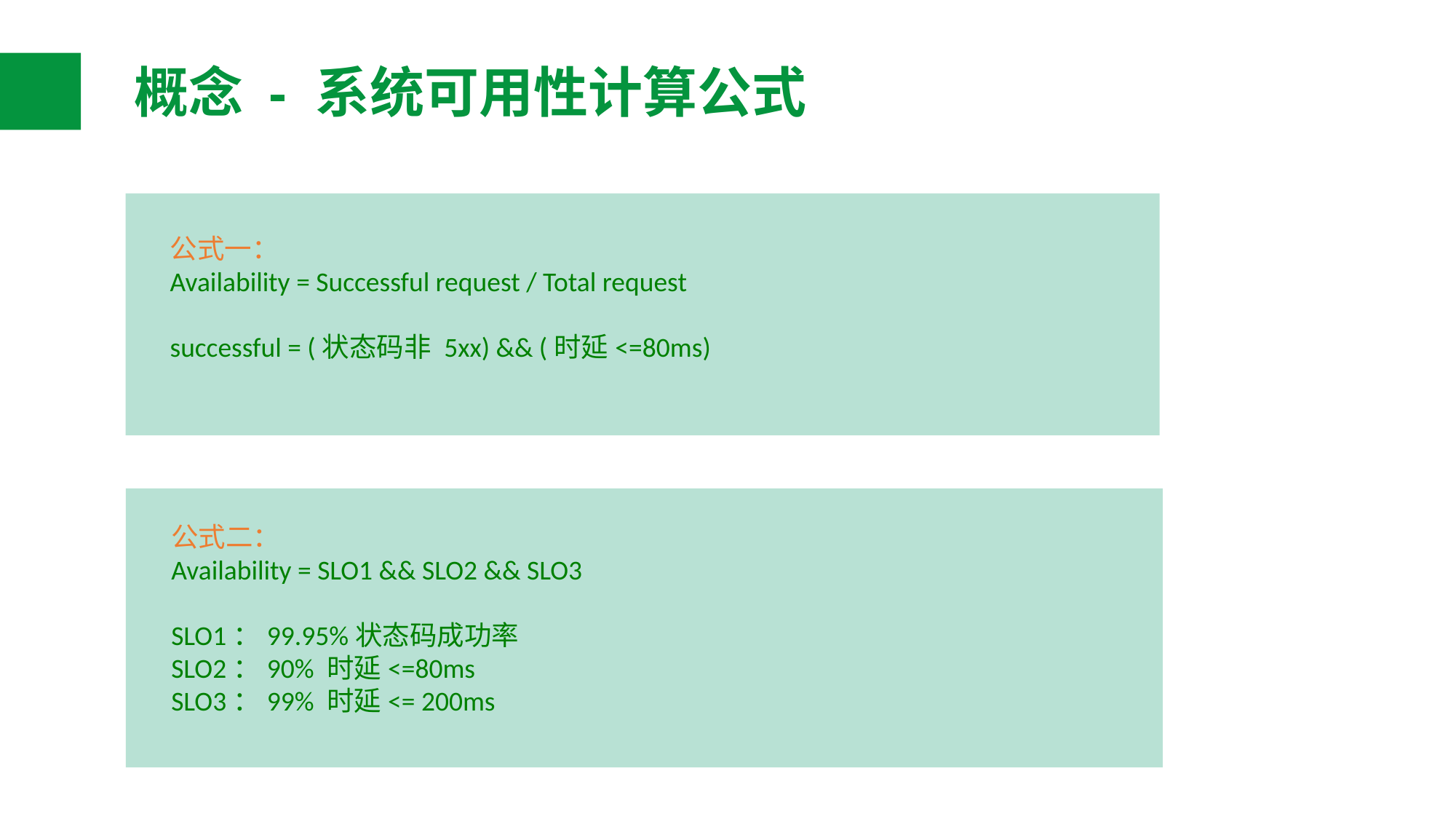

概念 - 系统可用性计算公式

公式一：
Availability = Successful request / Total request

successful = (状态码非 5xx) && (时延<=80ms)

公式二：
Availability = SLO1 && SLO2 && SLO3

SLO1：99.95%状态码成功率
SLO2：90% 时延<=80ms
SLO3：99% 时延<= 200ms